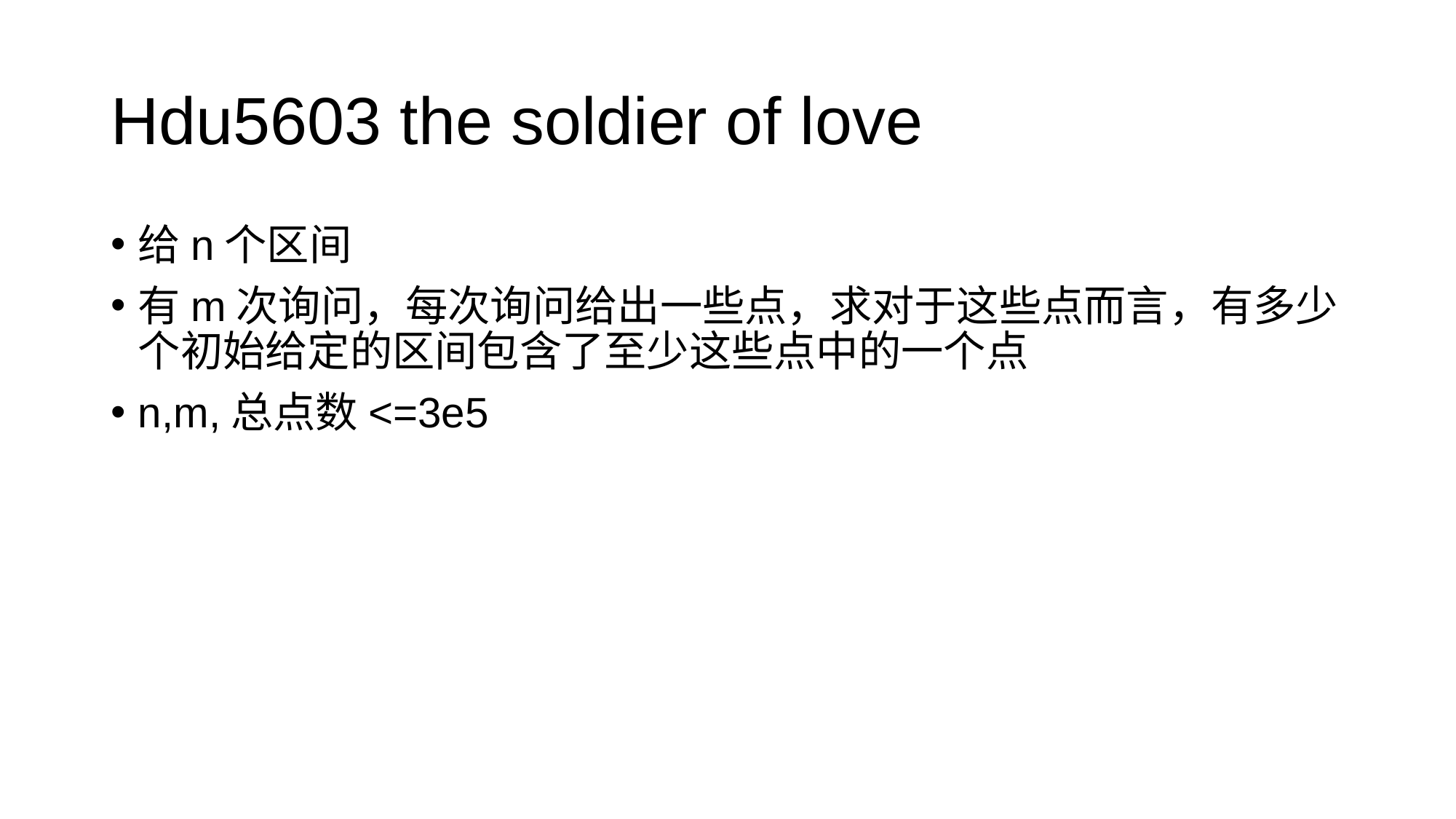

# Hdu5603 the soldier of love
给n个区间
有m次询问，每次询问给出一些点，求对于这些点而言，有多少个初始给定的区间包含了至少这些点中的一个点
n,m,总点数<=3e5